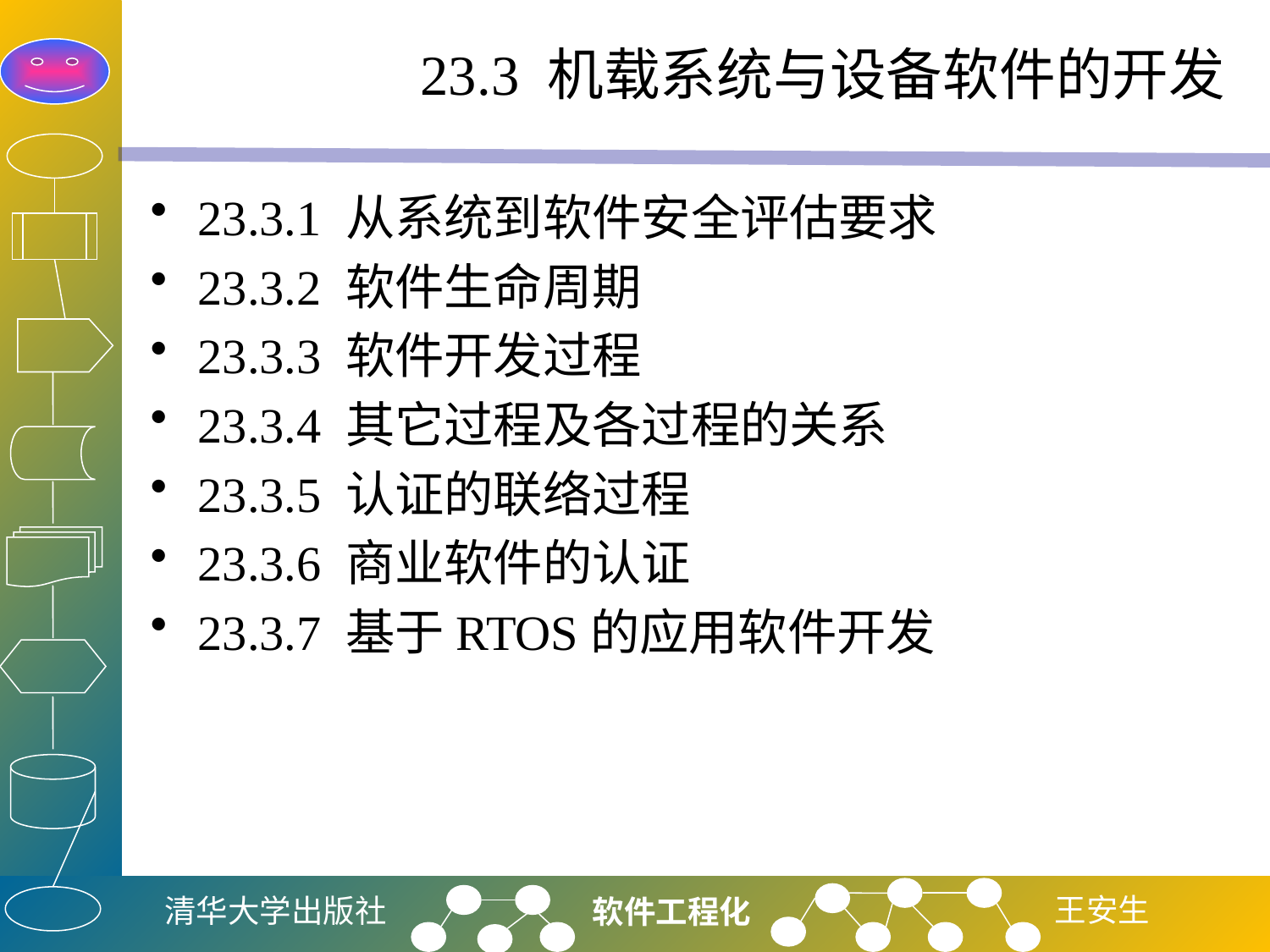

# 23.3 机载系统与设备软件的开发
23.3.1 从系统到软件安全评估要求
23.3.2 软件生命周期
23.3.3 软件开发过程
23.3.4 其它过程及各过程的关系
23.3.5 认证的联络过程
23.3.6 商业软件的认证
23.3.7 基于RTOS的应用软件开发